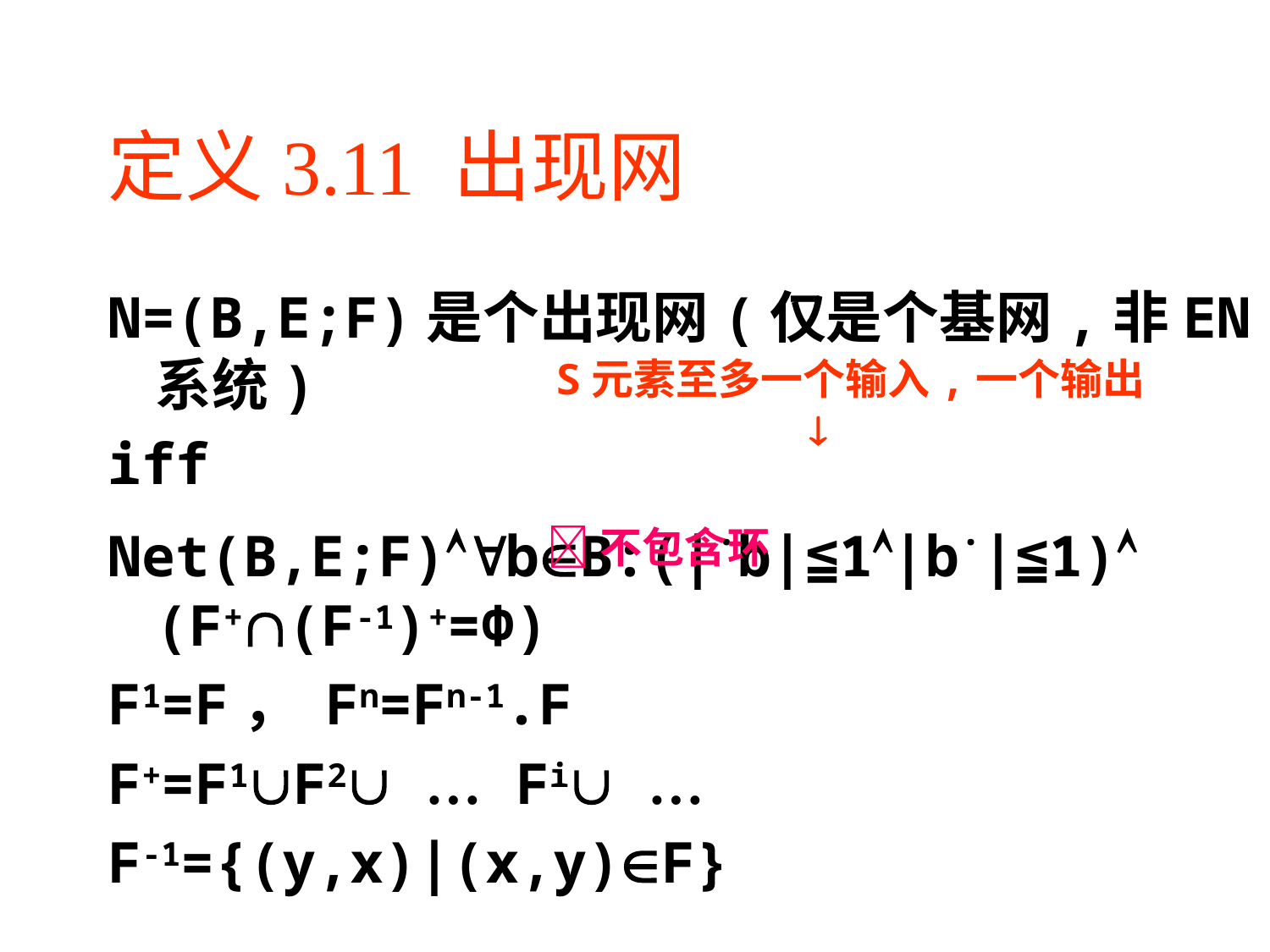

# 定义3.11 出现网
N=(B,E;F)是个出现网(仅是个基网,非EN系统)
iff
Net(B,E;F)∧∀b∈B:(|.b|≦1∧|b.|≦1)∧
(F+∩(F-1)+=Φ)
F1=F， Fn=Fn-1.F
F+=F1∪F2∪ … Fi∪ …
F-1={(y,x)|(x,y)∈F}
S元素至多一个输入,一个输出
 		↓
←不包含环